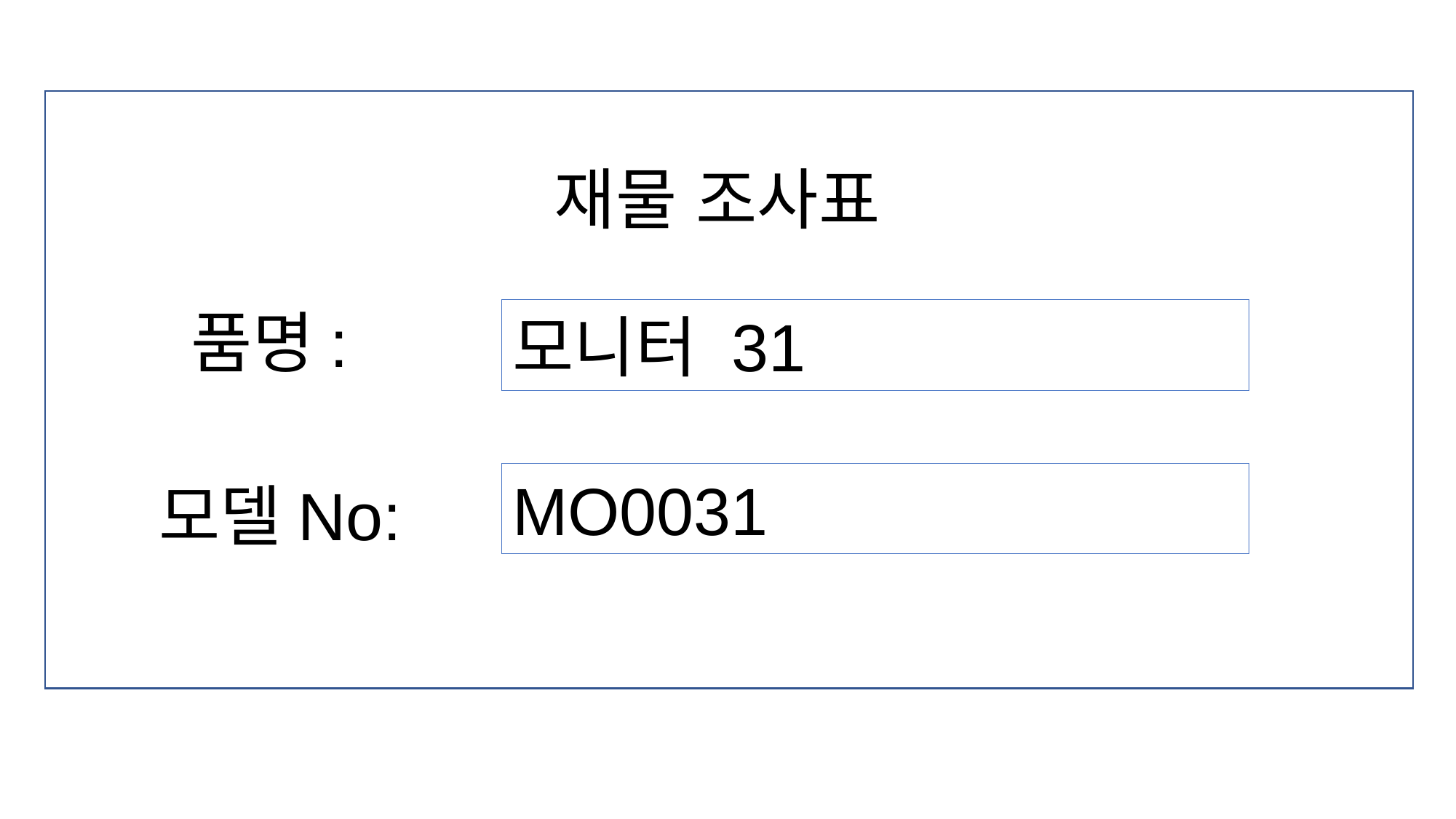

재물 조사표
품명:
모니터 31
MO0031
모델No: